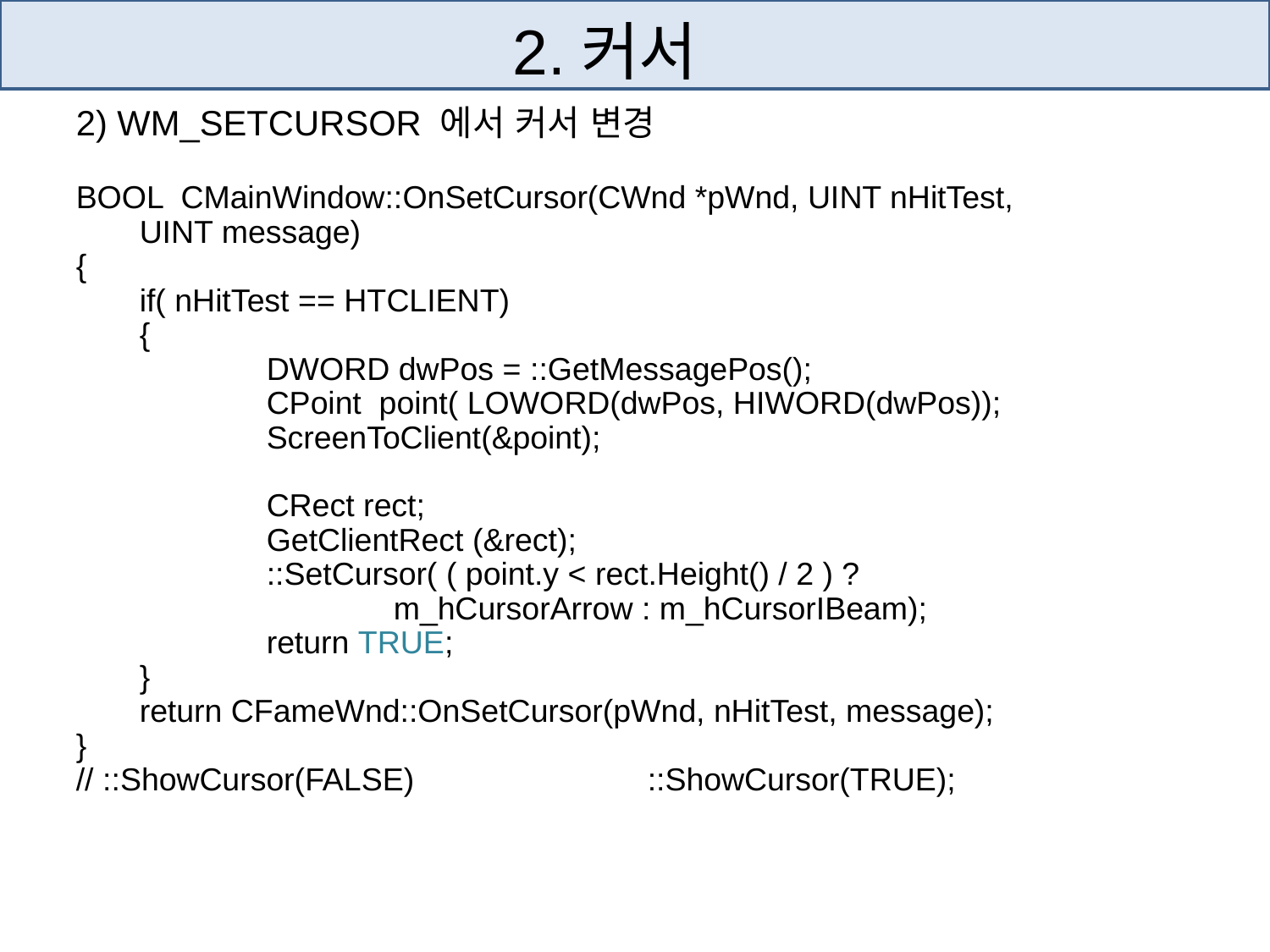

# 2.커서
2) WM_SETCURSOR 에서 커서 변경

BOOL  CMainWindow::OnSetCursor(CWnd *pWnd, UINT nHitTest,
	UINT message)
{
	if( nHitTest == HTCLIENT)
	{
		DWORD dwPos = ::GetMessagePos();
		CPoint  point( LOWORD(dwPos, HIWORD(dwPos));
		ScreenToClient(&point);

		CRect rect;
		GetClientRect (&rect);
		::SetCursor( ( point.y < rect.Height() / 2 ) ?
			m_hCursorArrow : m_hCursorIBeam);
		return TRUE;
	}
	return CFameWnd::OnSetCursor(pWnd, nHitTest, message);
}
// ::ShowCursor(FALSE)		::ShowCursor(TRUE);